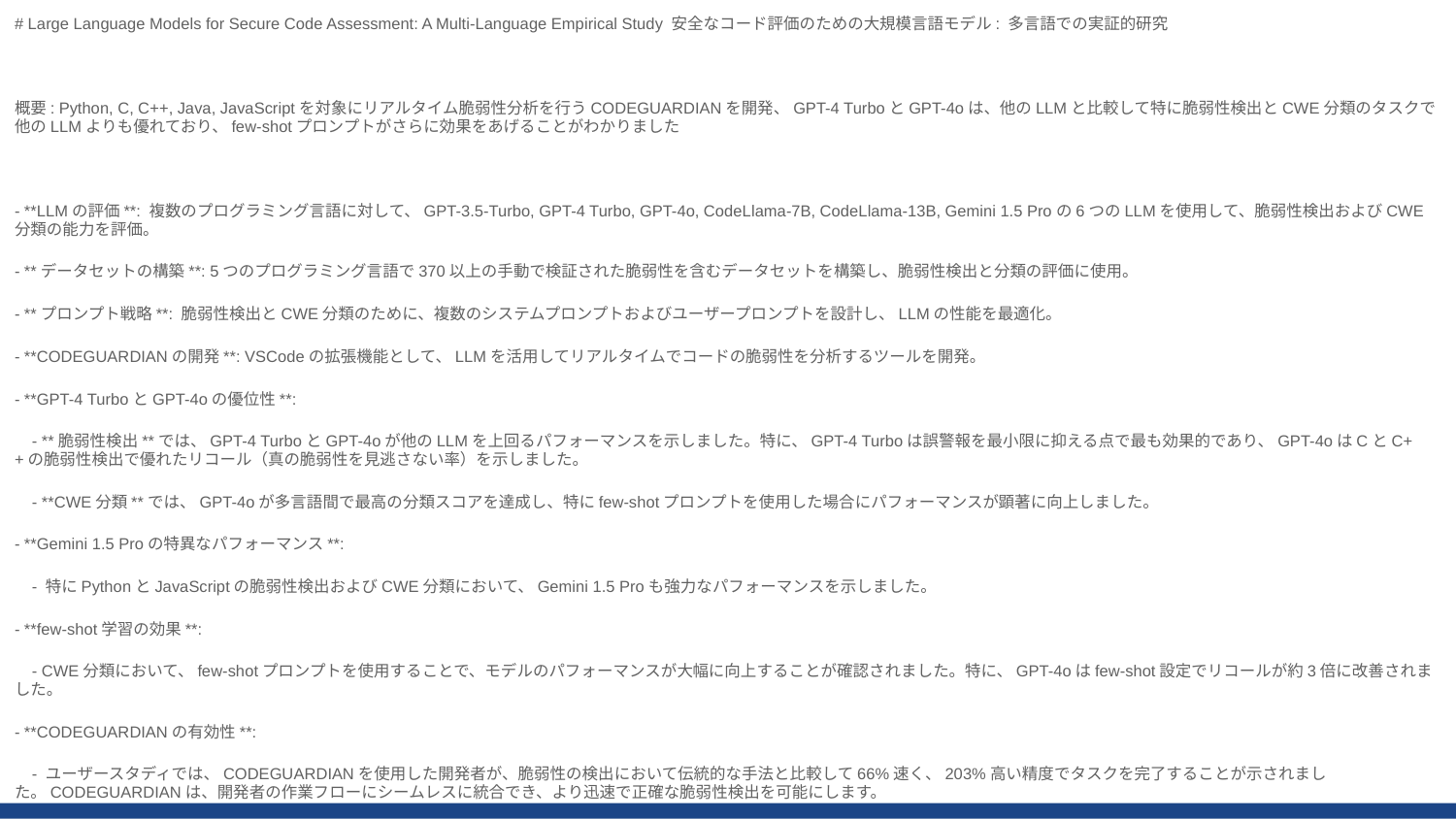

# Large Language Models for Secure Code Assessment: A Multi-Language Empirical Study 安全なコード評価のための大規模言語モデル: 多言語での実証的研究

概要: Python, C, C++, Java, JavaScriptを対象にリアルタイム脆弱性分析を行うCODEGUARDIANを開発、GPT-4 TurboとGPT-4oは、他のLLMと比較して特に脆弱性検出とCWE分類のタスクで他のLLMよりも優れており、few-shotプロンプトがさらに効果をあげることがわかりました

- **LLMの評価**: 複数のプログラミング言語に対して、GPT-3.5-Turbo, GPT-4 Turbo, GPT-4o, CodeLlama-7B, CodeLlama-13B, Gemini 1.5 Proの6つのLLMを使用して、脆弱性検出およびCWE分類の能力を評価。
- **データセットの構築**: 5つのプログラミング言語で370以上の手動で検証された脆弱性を含むデータセットを構築し、脆弱性検出と分類の評価に使用。
- **プロンプト戦略**: 脆弱性検出とCWE分類のために、複数のシステムプロンプトおよびユーザープロンプトを設計し、LLMの性能を最適化。
- **CODEGUARDIANの開発**: VSCodeの拡張機能として、LLMを活用してリアルタイムでコードの脆弱性を分析するツールを開発。
- **GPT-4 TurboとGPT-4oの優位性**:
    - **脆弱性検出**では、GPT-4 TurboとGPT-4oが他のLLMを上回るパフォーマンスを示しました。特に、GPT-4 Turboは誤警報を最小限に抑える点で最も効果的であり、GPT-4oはCとC++の脆弱性検出で優れたリコール（真の脆弱性を見逃さない率）を示しました。
    - **CWE分類**では、GPT-4oが多言語間で最高の分類スコアを達成し、特にfew-shotプロンプトを使用した場合にパフォーマンスが顕著に向上しました。
- **Gemini 1.5 Proの特異なパフォーマンス**:
    - 特にPythonとJavaScriptの脆弱性検出およびCWE分類において、Gemini 1.5 Proも強力なパフォーマンスを示しました。
- **few-shot学習の効果**:
    - CWE分類において、few-shotプロンプトを使用することで、モデルのパフォーマンスが大幅に向上することが確認されました。特に、GPT-4oはfew-shot設定でリコールが約3倍に改善されました。
- **CODEGUARDIANの有効性**:
    - ユーザースタディでは、CODEGUARDIANを使用した開発者が、脆弱性の検出において伝統的な手法と比較して66%速く、203%高い精度でタスクを完了することが示されました。CODEGUARDIANは、開発者の作業フローにシームレスに統合でき、より迅速で正確な脆弱性検出を可能にします。

以下は、使用された主要なプロンプトの概要です。

### 1. 脆弱性検出 (Vulnerability Detection)

### システムプロンプト (System Prompts):

- **VD-Sys1**:
    - ロール: 「あなたは、与えられたコードが脆弱か非脆弱かを識別するAIバイナリ脆弱性分類器です。'vulnerable' または 'not vulnerable' のみで回答してください。」
- **VD-Sys2**:
    - ロール: 「あなたは、セキュリティ脆弱性に非常に詳しい経験豊富な開発者です。」

### ユーザープロンプト (User Prompts):

- **VD-User1**:
    - 指示: 「次のコードを脆弱か非脆弱か分類してください。'vulnerable' または 'not vulnerable' のみで回答してください。」
- **VD-User2**:
    - 指示: 「コードが脆弱性を含んでいるかどうかを識別する必要があります。もし潜在的な脆弱性がある場合は 'vulnerable' と出力し、それ以外の場合は 'not vulnerable' と出力してください。'vulnerable' または 'not vulnerable' のみで回答してください。」

### 2. CWE分類 (CWE Classification)

### システムプロンプト (System Prompts):

- **CWE-Sys1**:
    - ロール: 「あなたは、送信されたコードが脆弱性を持っている場合、そのCWEを識別するAI脆弱性分類器です。CWEのIDのみを出力してください。」
- **CWE-Sys2**:
    - ロール: 「あなたは、セキュリティ脆弱性に非常に詳しい経験豊富な開発者です。」

### ユーザープロンプト (User Prompts):

- **CWE-UserZ** (ゼロショット設定):
    - 指示: 「次のコードをCWEカテゴリーに分類してください。小文字のCWEタグのみを出力してください。コードが脆弱でないと思う場合は 'non-vul' と回答してください。」
- **CWE-UserF** (few-shot設定):
    - 指示: 「次のコードをCWEカテゴリーに分類してください。コードはトップ25のCWEのうち1つに対応する脆弱性を持っているはずです。小文字のCWEタグのみを出力してください。コードが脆弱でないと思う場合は 'non-vul' と回答してください。以下はトップ25のCWEのリストです。」

### プロンプトの使用方法

- **脆弱性検出**では、各モデルに対してシステムプロンプトとユーザープロンプトの組み合わせを用い、バイナリ分類（脆弱または非脆弱）を実行しました。
- **CWE分類**では、ゼロショット設定およびfew-shot設定を用いて、与えられたコードスニペットをCWEカテゴリに分類しました。few-shot設定では、いくつかの例を提示することで、モデルの理解を深めました。